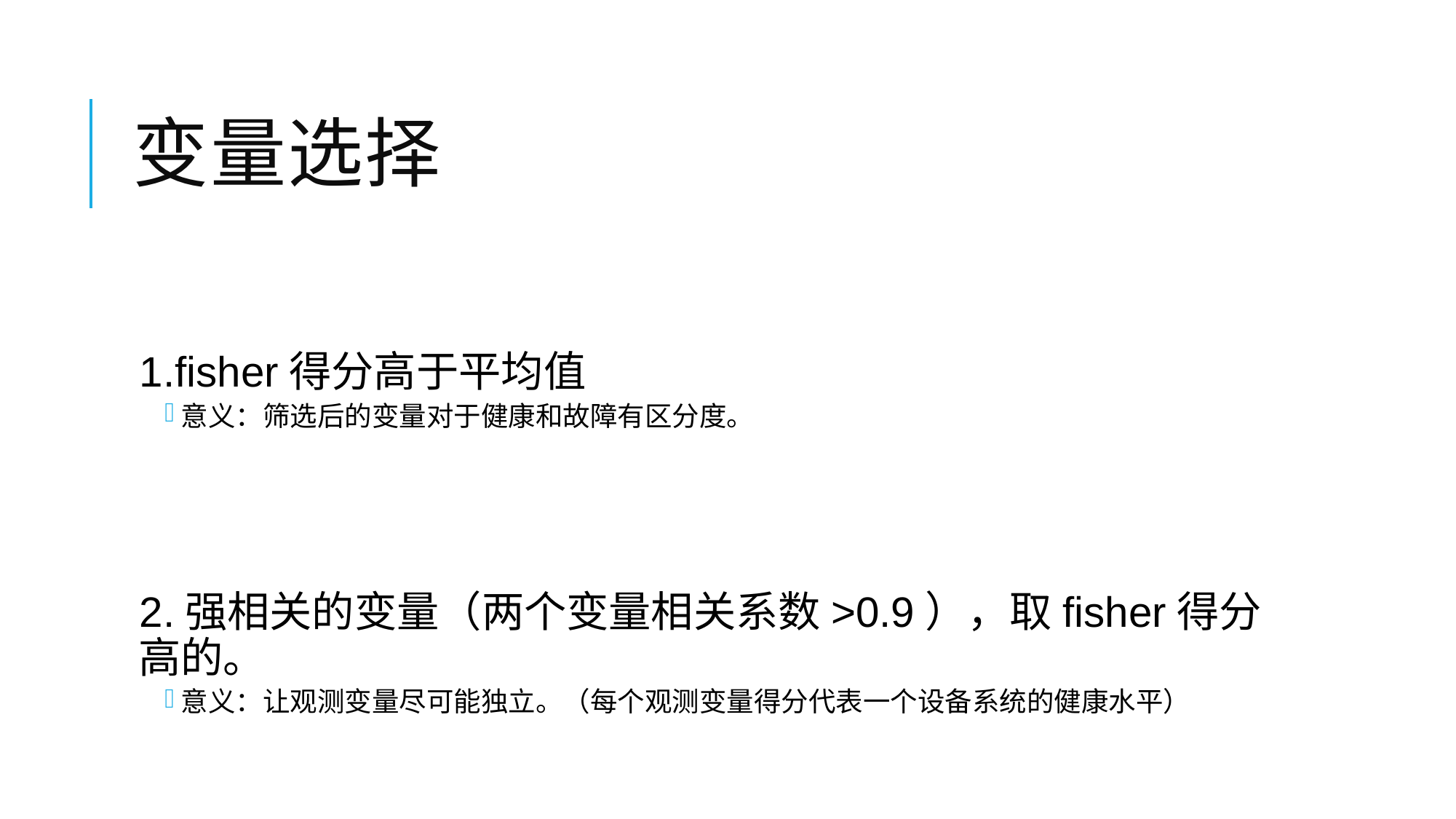

# 变量选择

1.fisher得分高于平均值
意义：筛选后的变量对于健康和故障有区分度。

2.强相关的变量（两个变量相关系数>0.9），取fisher得分高的。
意义：让观测变量尽可能独立。（每个观测变量得分代表一个设备系统的健康水平）